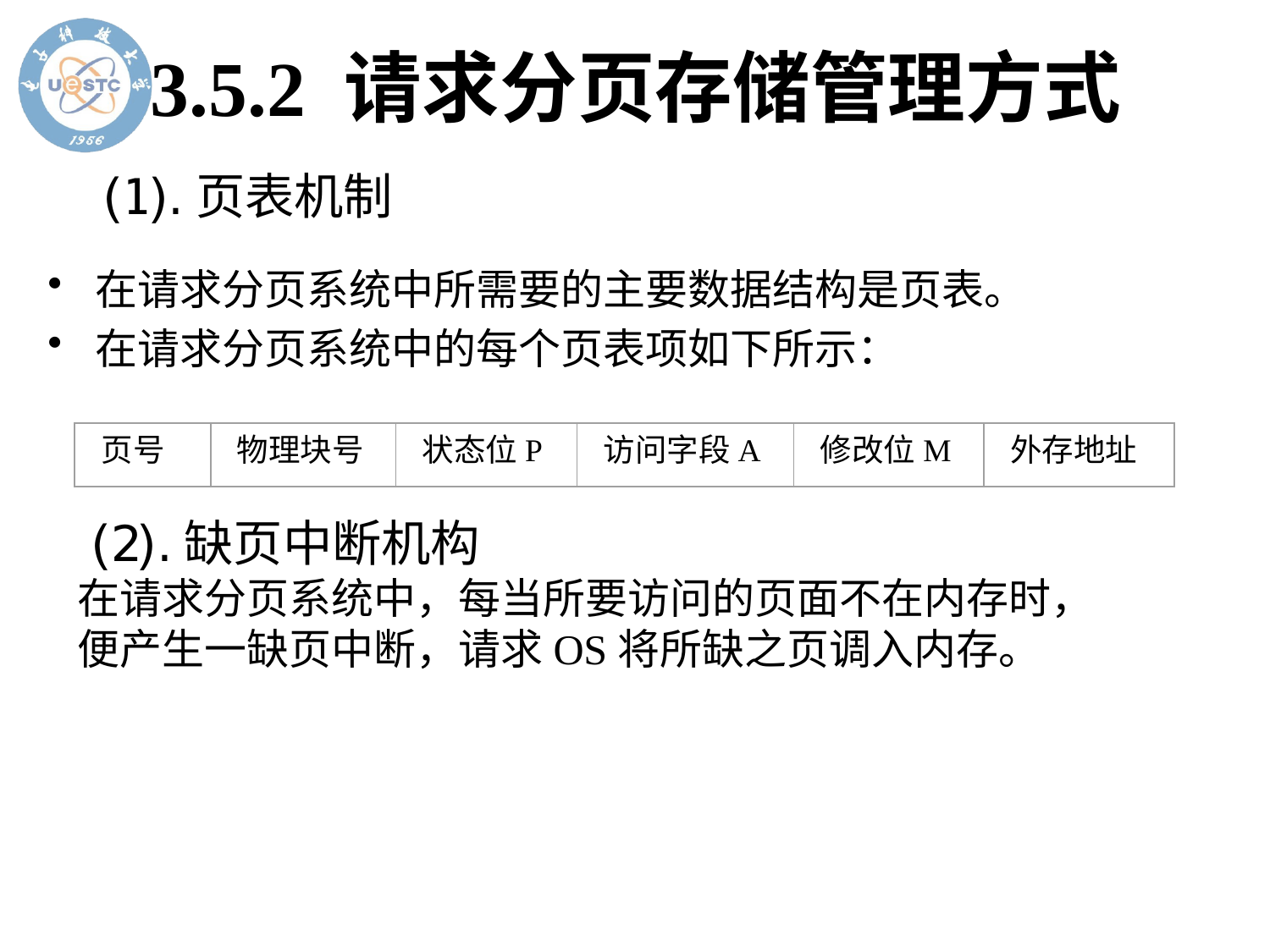

# 3.5.2 请求分页存储管理方式
(1).页表机制
在请求分页系统中所需要的主要数据结构是页表。
在请求分页系统中的每个页表项如下所示：

页号

物理块号

状态位P

访问字段A

修改位M

外存地址

 (2).缺页中断机构
在请求分页系统中，每当所要访问的页面不在内存时，便产生一缺页中断，请求OS将所缺之页调入内存。